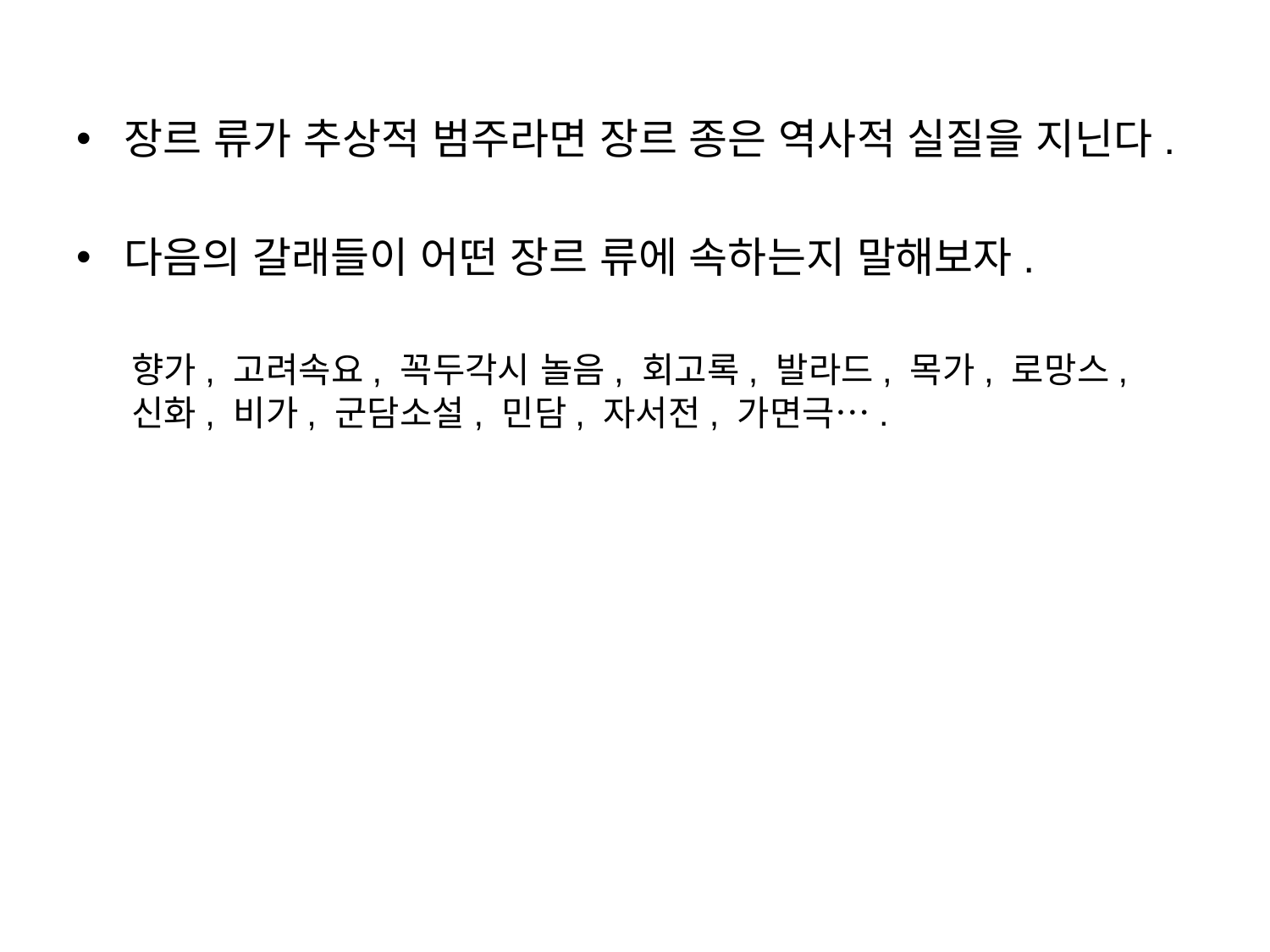

장르 류가 추상적 범주라면 장르 종은 역사적 실질을 지닌다.

다음의 갈래들이 어떤 장르 류에 속하는지 말해보자.

향가, 고려속요, 꼭두각시 놀음, 회고록, 발라드, 목가, 로망스, 신화, 비가, 군담소설, 민담, 자서전, 가면극….